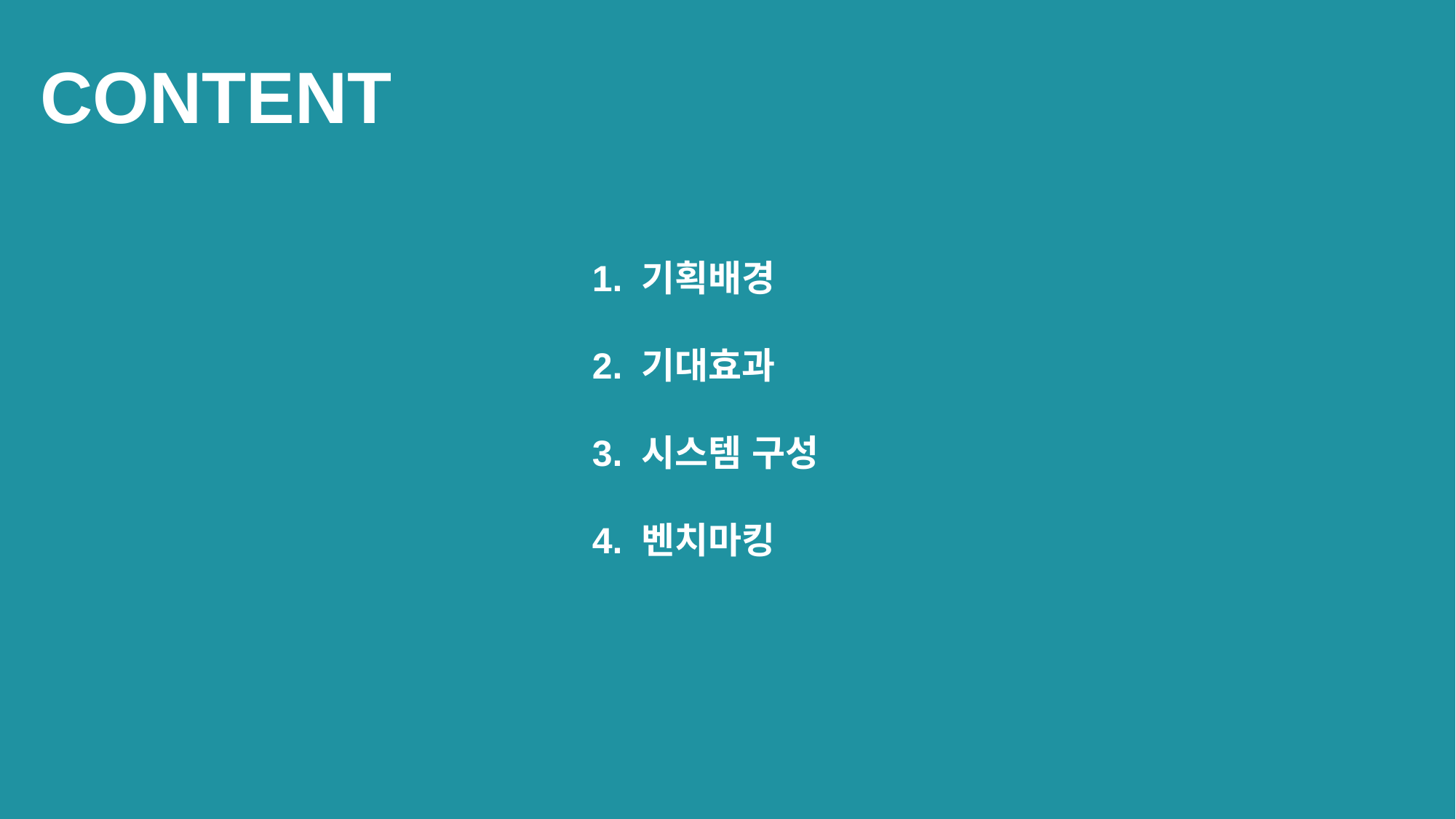

CONTENT
1. 기획배경

2. 기대효과

3. 시스템 구성

4. 벤치마킹